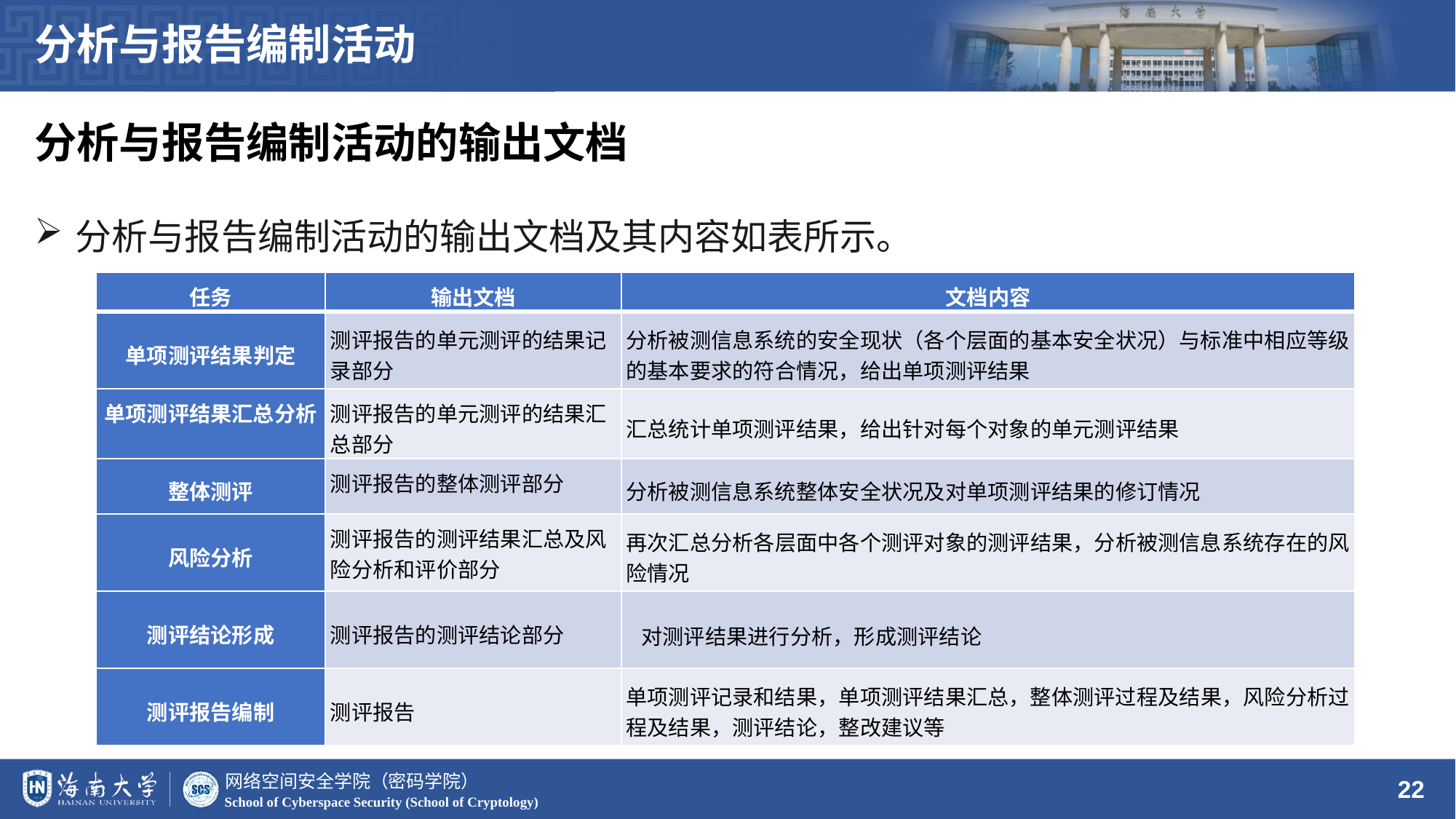

分析与报告编制活动
分析与报告编制活动的输出文档
分析与报告编制活动的输出文档及其内容如表所示。
| 任务 | 输出文档 | 文档内容 |
| --- | --- | --- |
| 单项测评结果判定 | 测评报告的单元测评的结果记录部分 | 分析被测信息系统的安全现状（各个层面的基本安全状况）与标准中相应等级的基本要求的符合情况，给出单项测评结果 |
| 单项测评结果汇总分析 | 测评报告的单元测评的结果汇总部分 | 汇总统计单项测评结果，给出针对每个对象的单元测评结果 |
| 整体测评 | 测评报告的整体测评部分 | 分析被测信息系统整体安全状况及对单项测评结果的修订情况 |
| 风险分析 | 测评报告的测评结果汇总及风险分析和评价部分 | 再次汇总分析各层面中各个测评对象的测评结果，分析被测信息系统存在的风险情况 |
| 测评结论形成 | 测评报告的测评结论部分 | 对测评结果进行分析，形成测评结论 |
| 测评报告编制 | 测评报告 | 单项测评记录和结果，单项测评结果汇总，整体测评过程及结果，风险分析过程及结果，测评结论，整改建议等 |
22